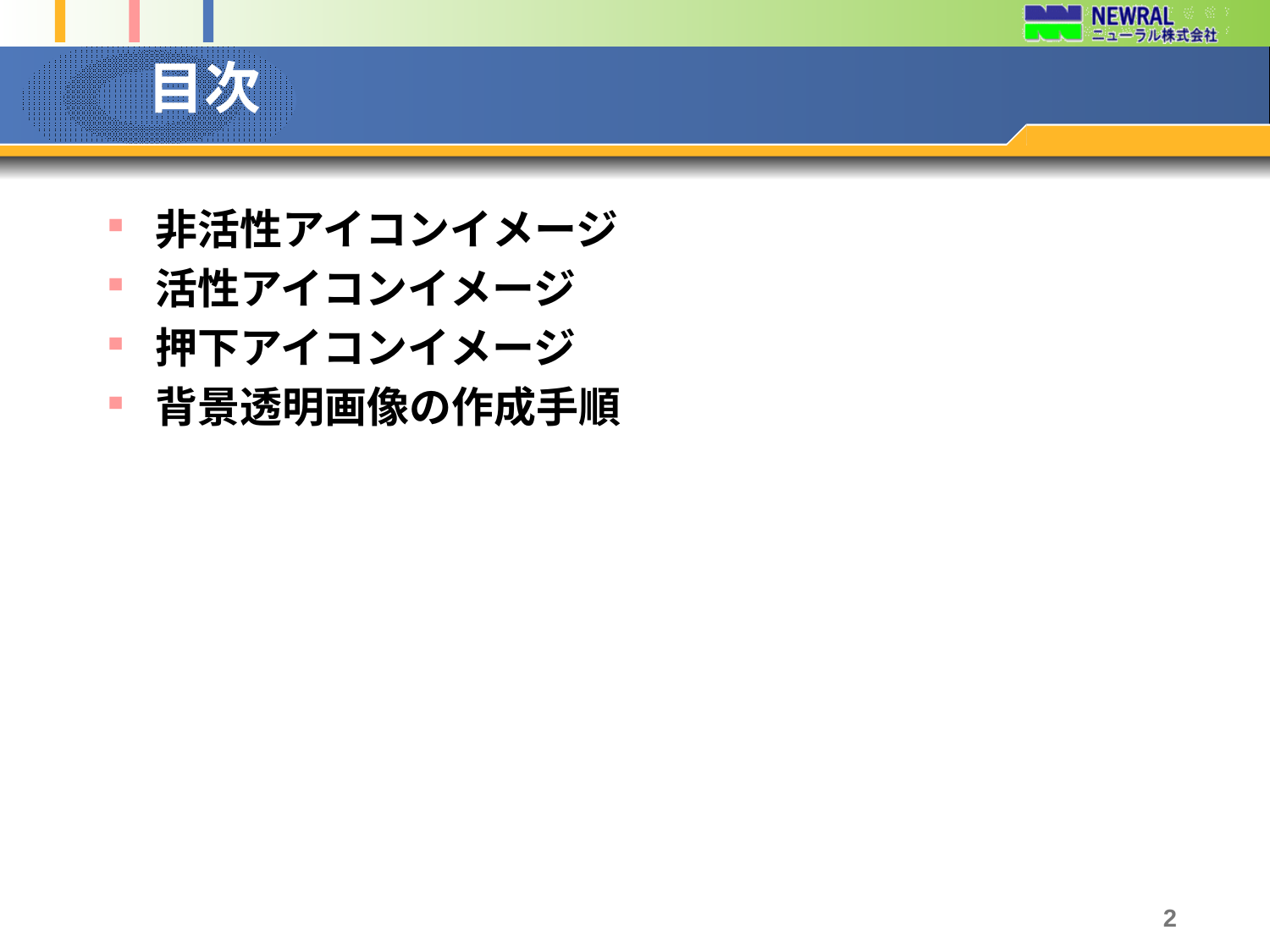

# 目次
非活性アイコンイメージ
活性アイコンイメージ
押下アイコンイメージ
背景透明画像の作成手順

2